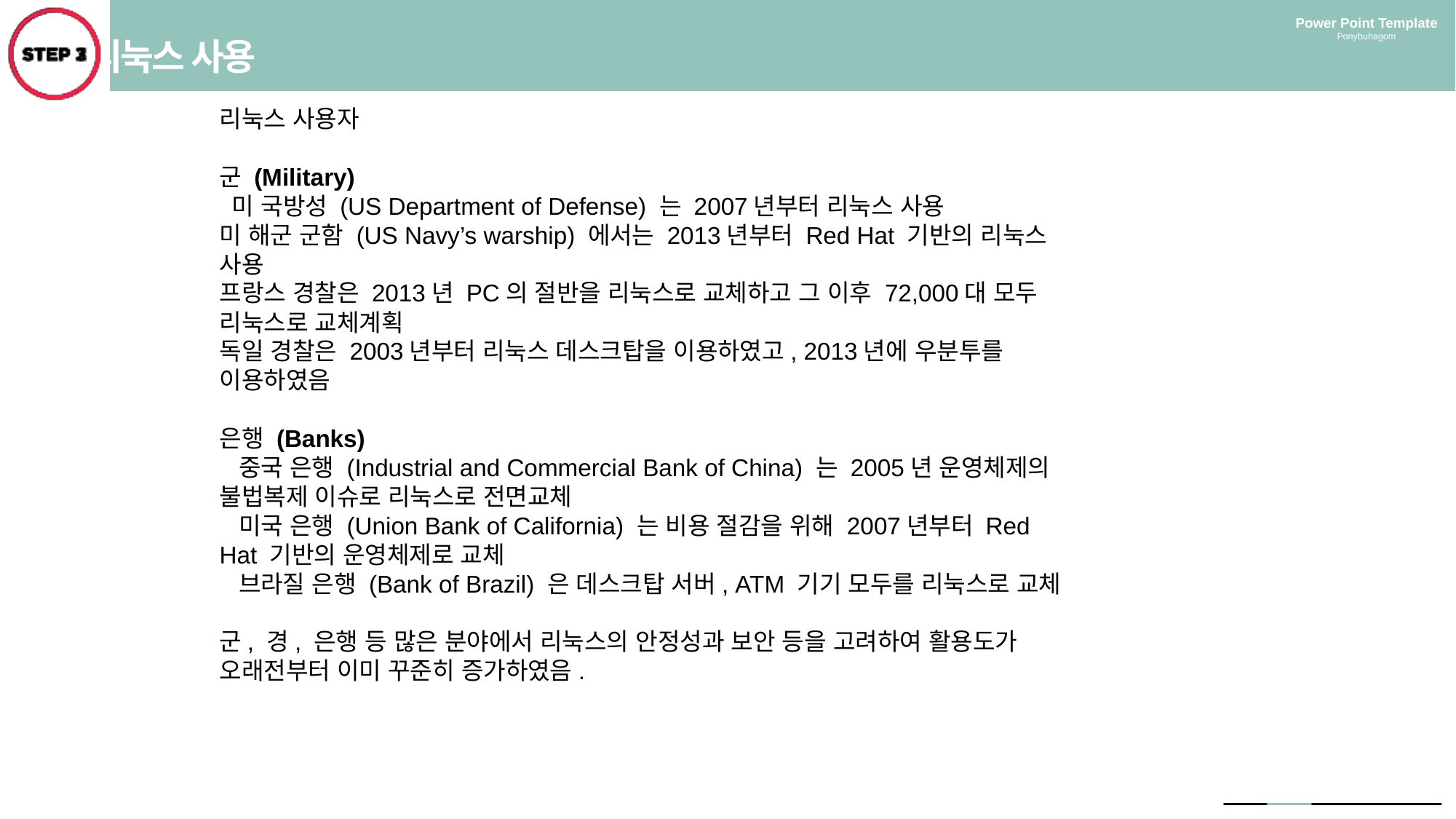

Power Point Template
Ponybuhagom
04 리눅스 사용
리눅스 사용자

군 (Military)
 미 국방성 (US Department of Defense) 는 2007년부터 리눅스 사용
미 해군 군함 (US Navy’s warship) 에서는 2013년부터 Red Hat 기반의 리눅스 사용
프랑스 경찰은 2013년 PC의 절반을 리눅스로 교체하고 그 이후 72,000대 모두 리눅스로 교체계획
독일 경찰은 2003년부터 리눅스 데스크탑을 이용하였고, 2013년에 우분투를 이용하였음

은행 (Banks)
  중국 은행 (Industrial and Commercial Bank of China) 는 2005년 운영체제의 불법복제 이슈로 리눅스로 전면교체
  미국 은행 (Union Bank of California) 는 비용 절감을 위해 2007년부터 Red Hat 기반의 운영체제로 교체
  브라질 은행 (Bank of Brazil) 은 데스크탑 서버, ATM 기기 모두를 리눅스로 교체

군, 경, 은행 등 많은 분야에서 리눅스의 안정성과 보안 등을 고려하여 활용도가 오래전부터 이미 꾸준히 증가하였음.